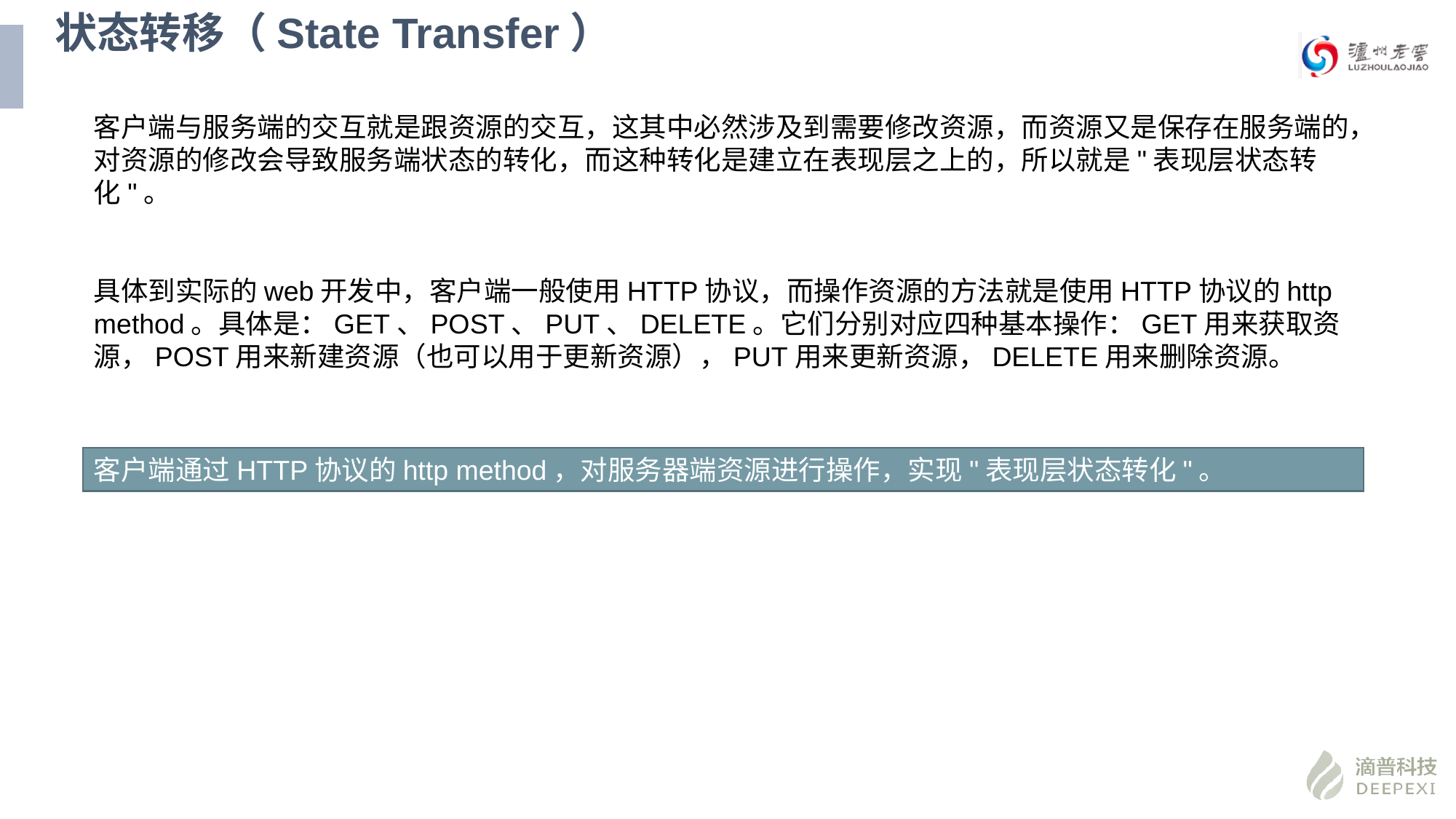

# 状态转移（State Transfer）
客户端与服务端的交互就是跟资源的交互，这其中必然涉及到需要修改资源，而资源又是保存在服务端的，对资源的修改会导致服务端状态的转化，而这种转化是建立在表现层之上的，所以就是"表现层状态转化"。

具体到实际的web开发中，客户端一般使用HTTP协议，而操作资源的方法就是使用HTTP协议的http method。具体是：GET、POST、PUT、DELETE。它们分别对应四种基本操作：GET用来获取资源，POST用来新建资源（也可以用于更新资源），PUT用来更新资源，DELETE用来删除资源。
客户端通过HTTP协议的http method，对服务器端资源进行操作，实现"表现层状态转化"。